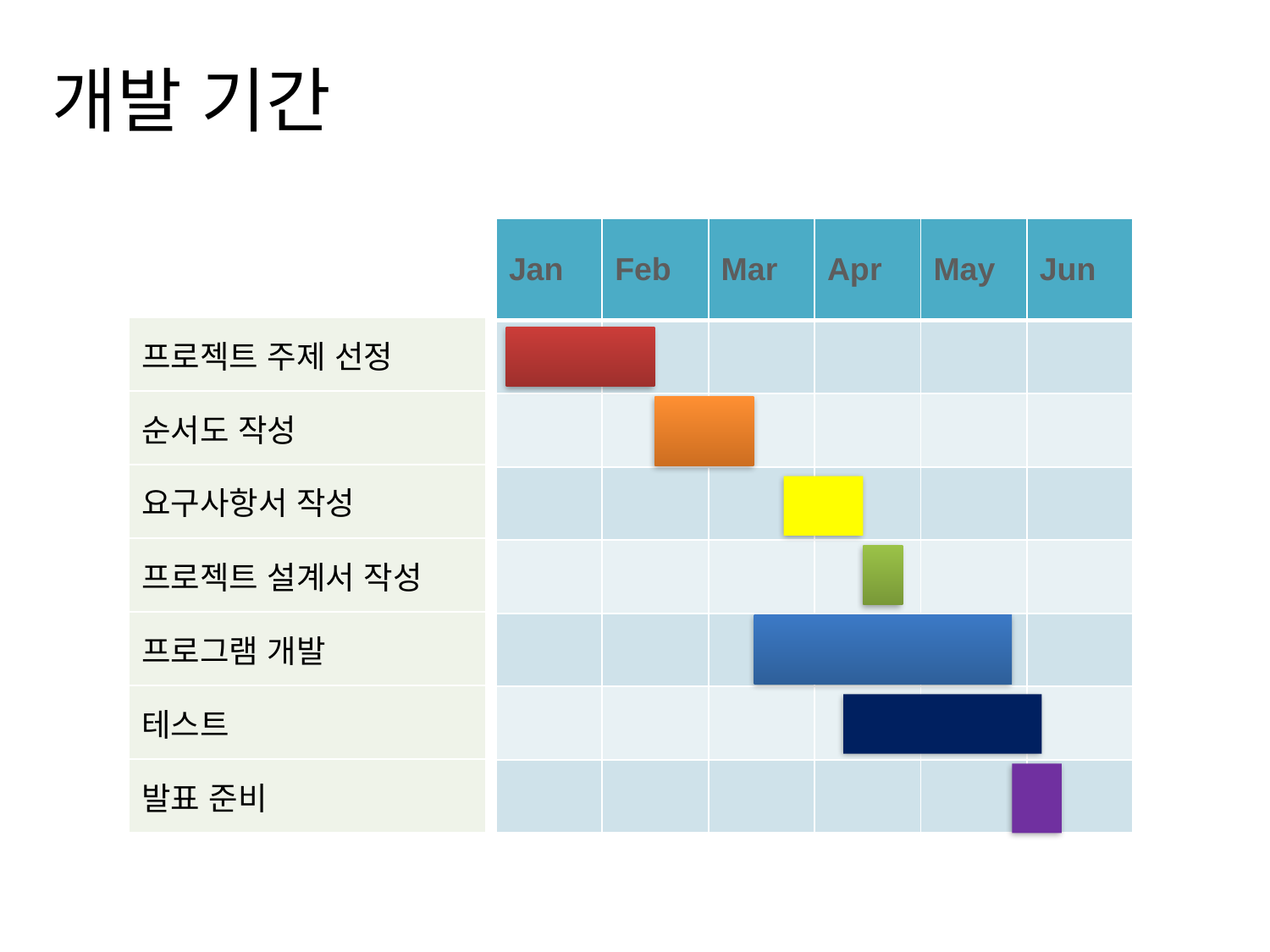

개발 기간
| Jan | Feb | Mar | Apr | May | Jun |
| --- | --- | --- | --- | --- | --- |
|  |  |  |  |  |  |
|  |  |  |  |  |  |
|  |  |  |  |  |  |
|  |  |  |  |  |  |
|  |  |  |  |  |  |
|  |  |  |  |  |  |
|  |  |  |  |  |  |
| 프로젝트 주제 선정 |
| --- |
| 순서도 작성 |
| 요구사항서 작성 |
| 프로젝트 설계서 작성 |
| 프로그램 개발 |
| 테스트 |
| 발표 준비 |